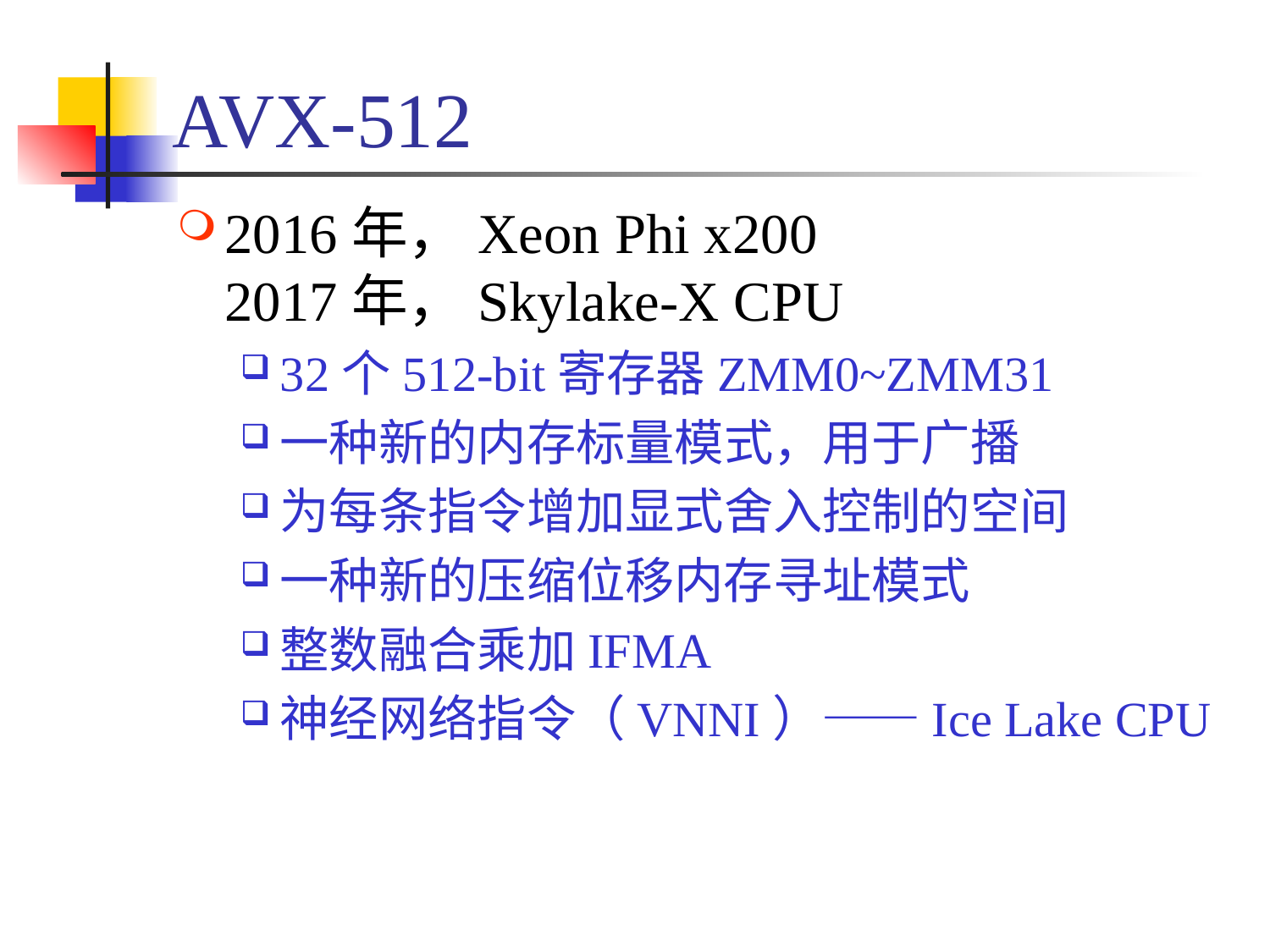

# AVX-512
2016年，Xeon Phi x200
2017年，Skylake-X CPU
32个512-bit寄存器ZMM0~ZMM31
一种新的内存标量模式，用于广播
为每条指令增加显式舍入控制的空间
一种新的压缩位移内存寻址模式
整数融合乘加IFMA
神经网络指令（VNNI）——Ice Lake CPU